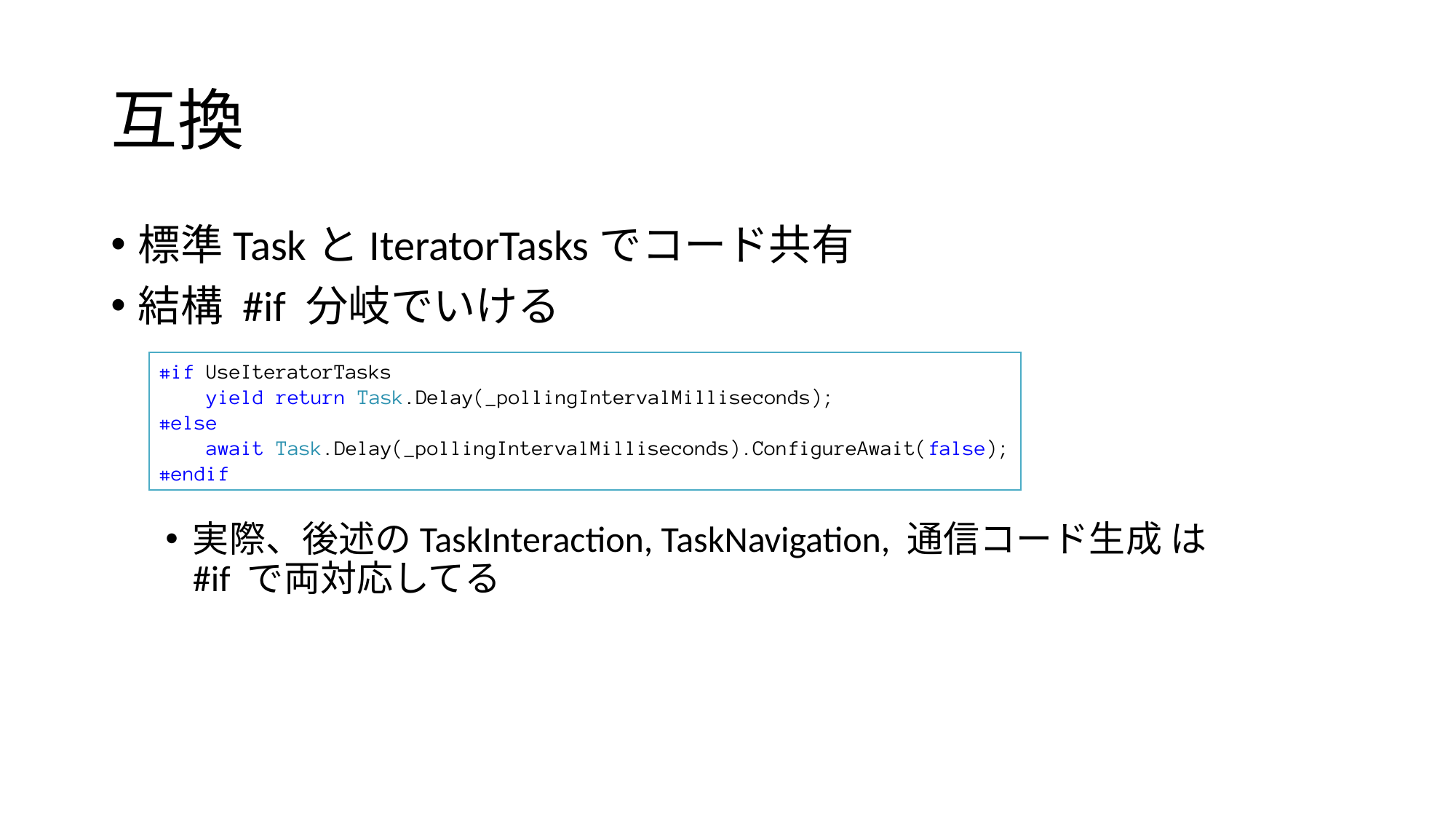

# 互換
標準TaskとIteratorTasksでコード共有
結構 #if 分岐でいける

実際、後述のTaskInteraction, TaskNavigation, 通信コード生成 は
#if で両対応してる
#if UseIteratorTasks
    yield return Task.Delay(_pollingIntervalMilliseconds);
#else
    await Task.Delay(_pollingIntervalMilliseconds).ConfigureAwait(false);
#endif